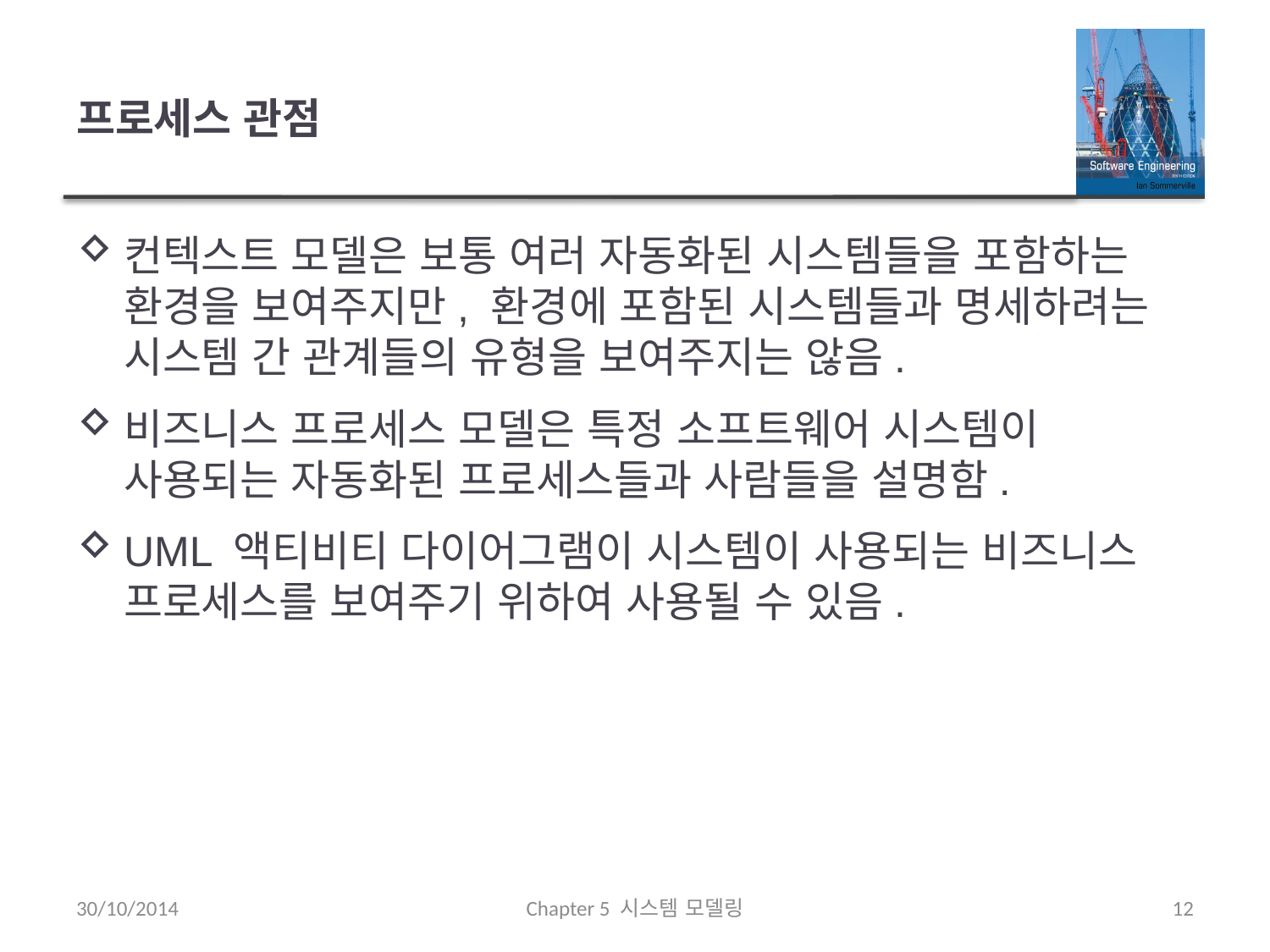

# 프로세스 관점
컨텍스트 모델은 보통 여러 자동화된 시스템들을 포함하는 환경을 보여주지만, 환경에 포함된 시스템들과 명세하려는 시스템 간 관계들의 유형을 보여주지는 않음.
비즈니스 프로세스 모델은 특정 소프트웨어 시스템이 사용되는 자동화된 프로세스들과 사람들을 설명함.
UML 액티비티 다이어그램이 시스템이 사용되는 비즈니스 프로세스를 보여주기 위하여 사용될 수 있음.
30/10/2014
Chapter 5 시스템 모델링
12